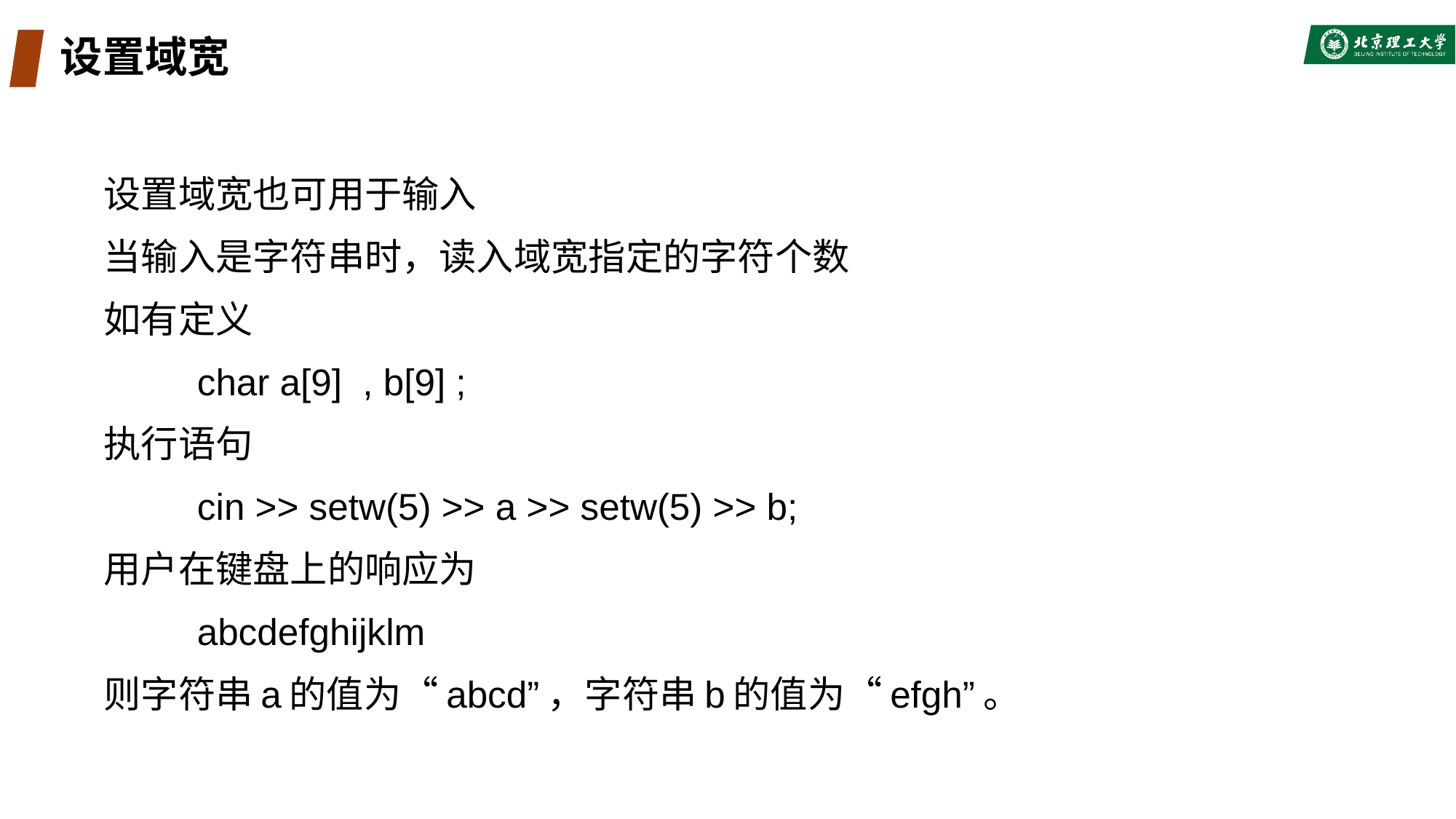

# 设置域宽
设置域宽也可用于输入
当输入是字符串时，读入域宽指定的字符个数
如有定义
         char a[9]  , b[9] ;
执行语句
         cin >> setw(5) >> a >> setw(5) >> b;
用户在键盘上的响应为
         abcdefghijklm
则字符串a的值为“abcd”，字符串b的值为“efgh”。